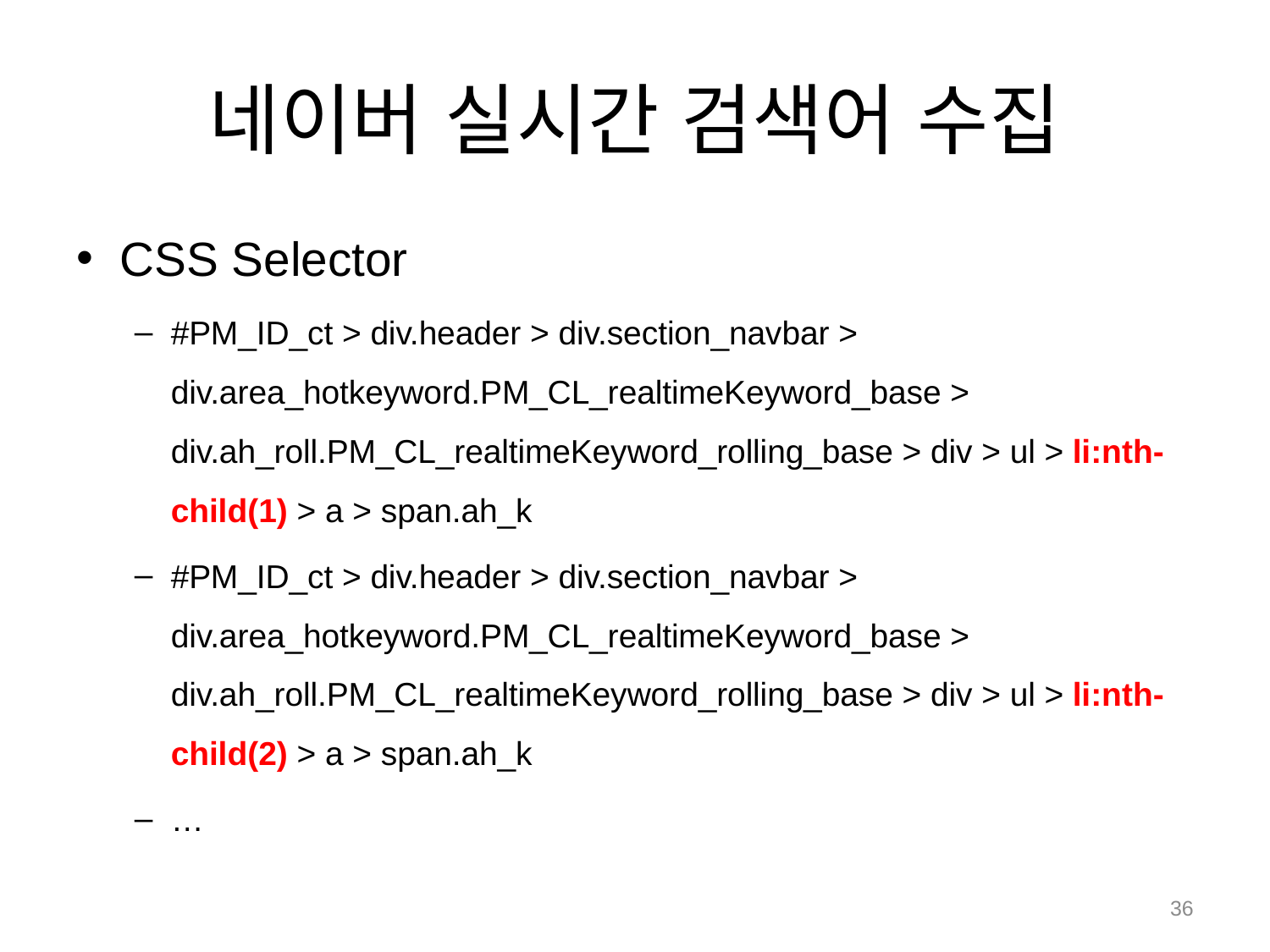

# 네이버 실시간 검색어 수집
CSS Selector
#PM_ID_ct > div.header > div.section_navbar > div.area_hotkeyword.PM_CL_realtimeKeyword_base > div.ah_roll.PM_CL_realtimeKeyword_rolling_base > div > ul > li:nth-child(1) > a > span.ah_k
#PM_ID_ct > div.header > div.section_navbar > div.area_hotkeyword.PM_CL_realtimeKeyword_base > div.ah_roll.PM_CL_realtimeKeyword_rolling_base > div > ul > li:nth-child(2) > a > span.ah_k
…

36